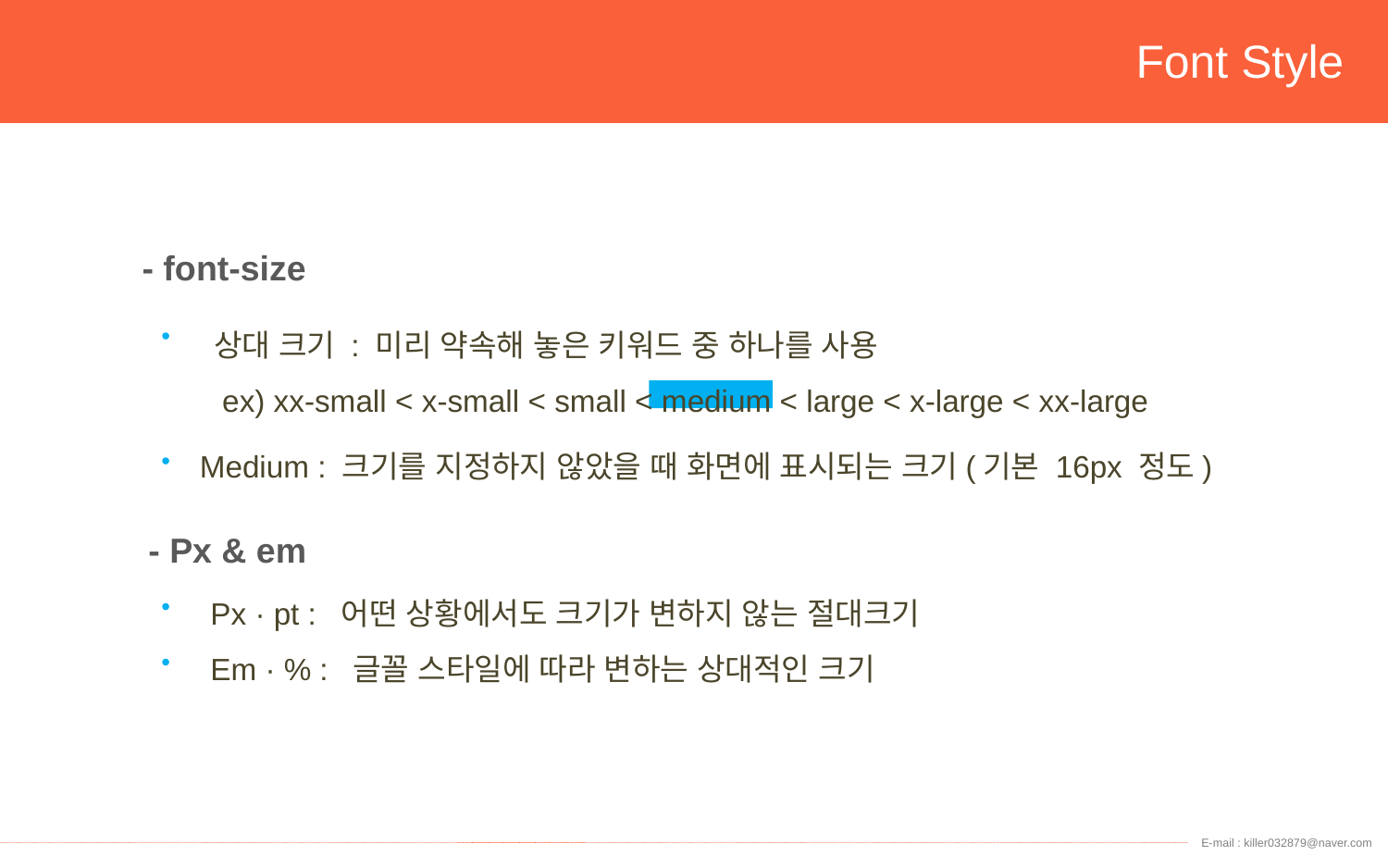

Font Style
- font-size
상대 크기 : 미리 약속해 놓은 키워드 중 하나를 사용
 ex) xx-small < x-small < small < medium < large < x-large < xx-large

Medium : 크기를 지정하지 않았을 때 화면에 표시되는 크기(기본 16px 정도)

- Px & em
Px · pt :  어떤 상황에서도 크기가 변하지 않는 절대크기
Em · % :  글꼴 스타일에 따라 변하는 상대적인 크기